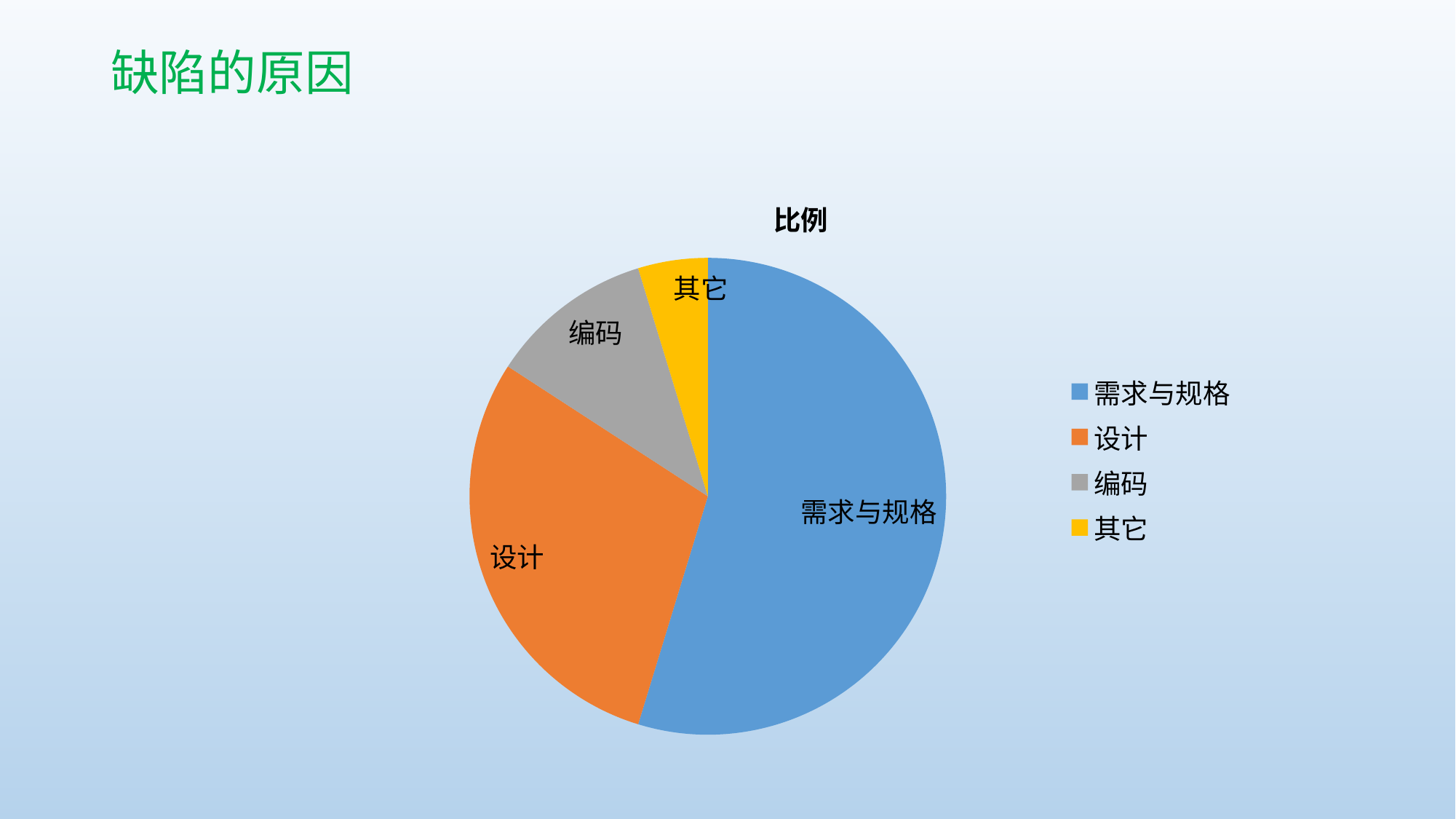

# 缺陷的原因

### Chart:

| Category | 比例 |
|---|---|
| 需求与规格 | 197.0 |
| 设计 | 106.0 |
| 编码 | 40.0 |
| 其它 | 17.0 |